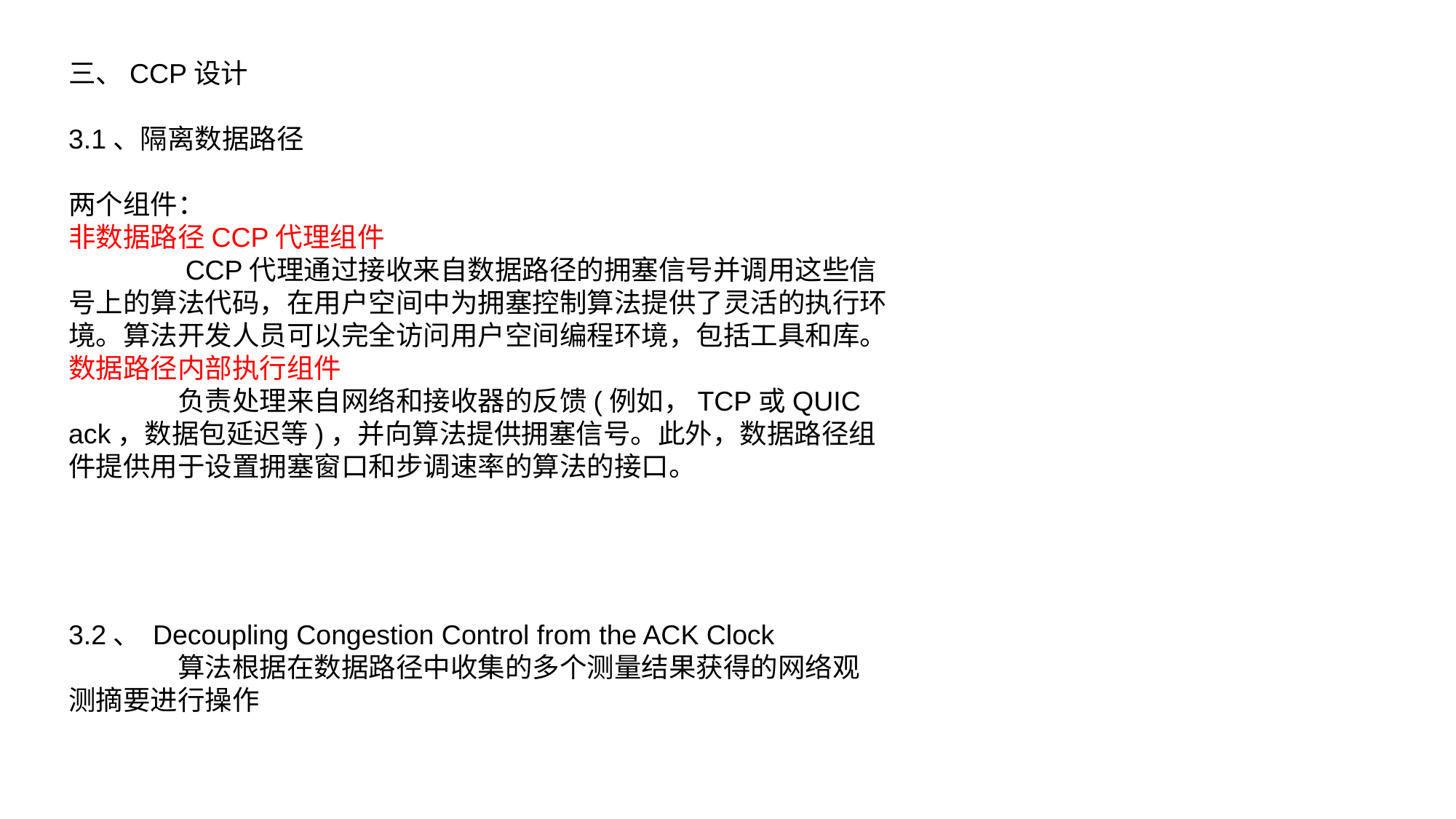

三、CCP设计

3.1、隔离数据路径

两个组件：
非数据路径CCP代理组件
	 CCP代理通过接收来自数据路径的拥塞信号并调用这些信号上的算法代码，在用户空间中为拥塞控制算法提供了灵活的执行环境。算法开发人员可以完全访问用户空间编程环境，包括工具和库。
数据路径内部执行组件
	负责处理来自网络和接收器的反馈(例如，TCP或QUIC ack，数据包延迟等)，并向算法提供拥塞信号。此外，数据路径组件提供用于设置拥塞窗口和步调速率的算法的接口。
3.2、 Decoupling Congestion Control from the ACK Clock
	算法根据在数据路径中收集的多个测量结果获得的网络观测摘要进行操作